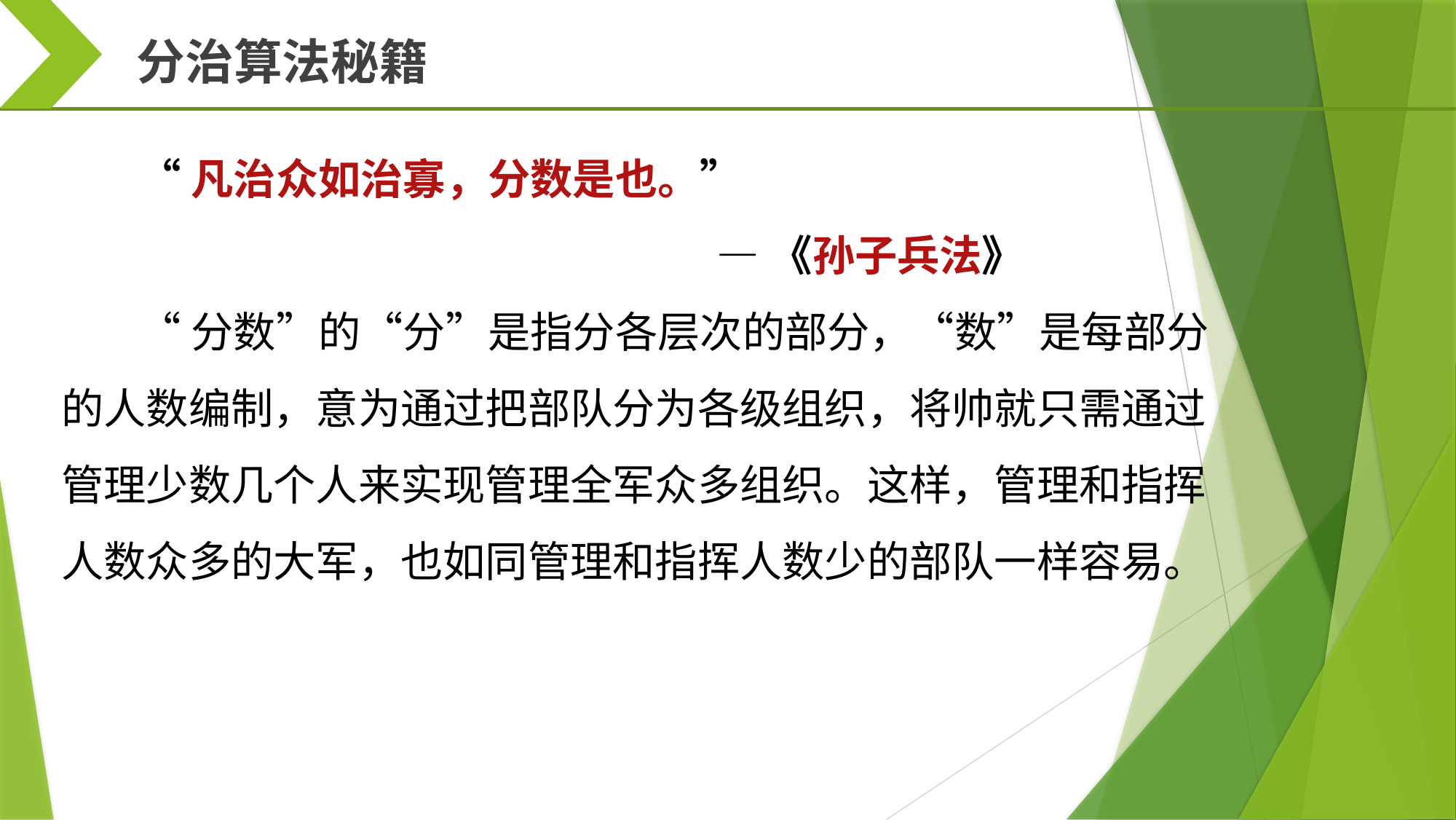

分治算法秘籍
“凡治众如治寡，分数是也。”
                                                            —《孙子兵法》
“分数”的“分”是指分各层次的部分，“数”是每部分的人数编制，意为通过把部队分为各级组织，将帅就只需通过管理少数几个人来实现管理全军众多组织。这样，管理和指挥人数众多的大军，也如同管理和指挥人数少的部队一样容易。